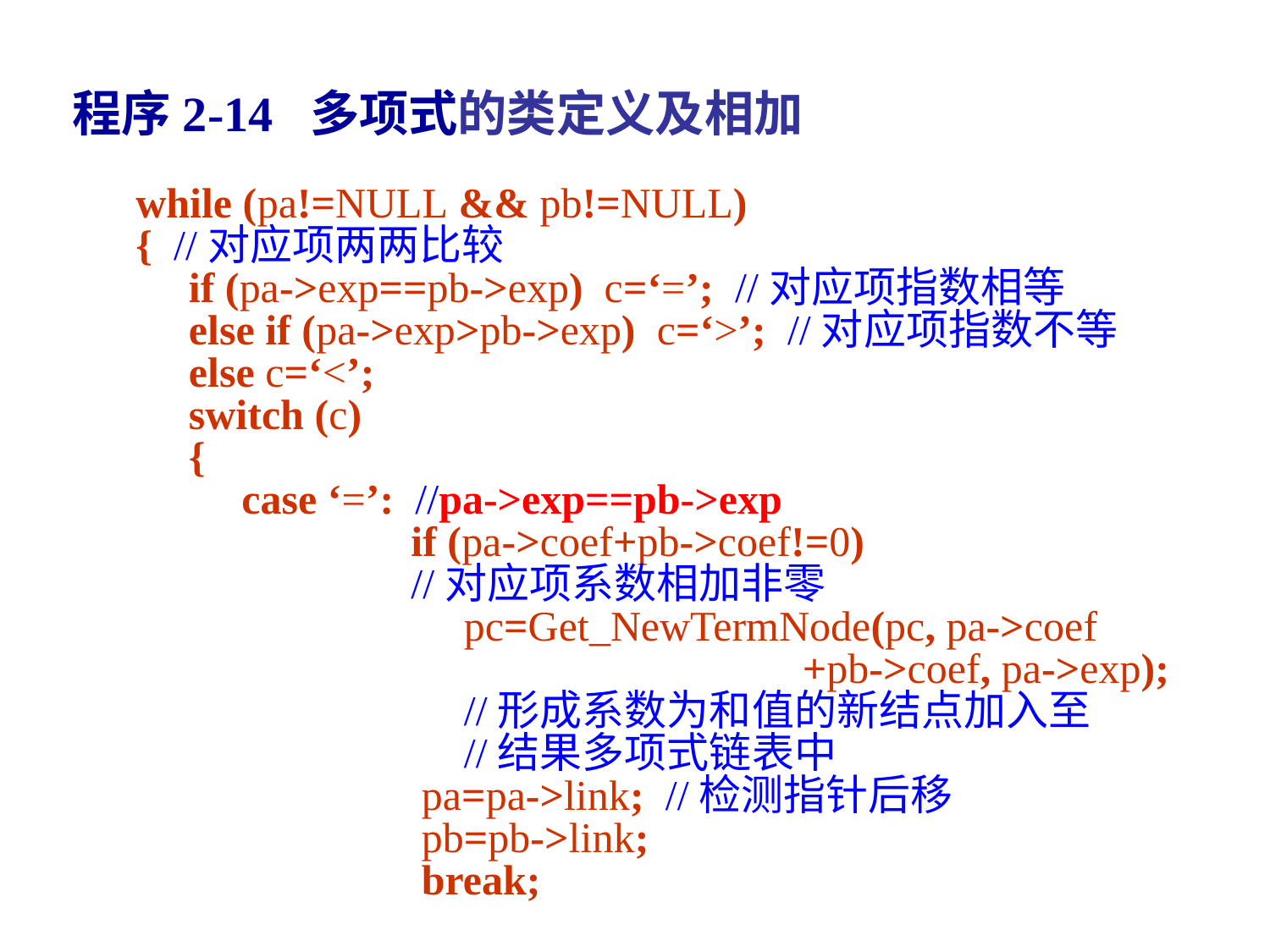

程序2-14  多项式的类定义及相加

      while (pa!=NULL && pb!=NULL)
      {  //对应项两两比较
           if (pa->exp==pb->exp)  c=‘=’;  //对应项指数相等
           else if (pa->exp>pb->exp)  c=‘>’;  //对应项指数不等
           else c=‘<’;
           switch (c)
           {
	    case ‘=’:  //pa->exp==pb->exp
		        if (pa->coef+pb->coef!=0)
                                //对应项系数相加非零
		             pc=Get_NewTermNode(pc, pa->coef
                                                                     +pb->coef, pa->exp);
			 //形成系数为和值的新结点加入至
                                     //结果多项式链表中
		         pa=pa->link;  //检测指针后移
		         pb=pb->link;
		         break;
128